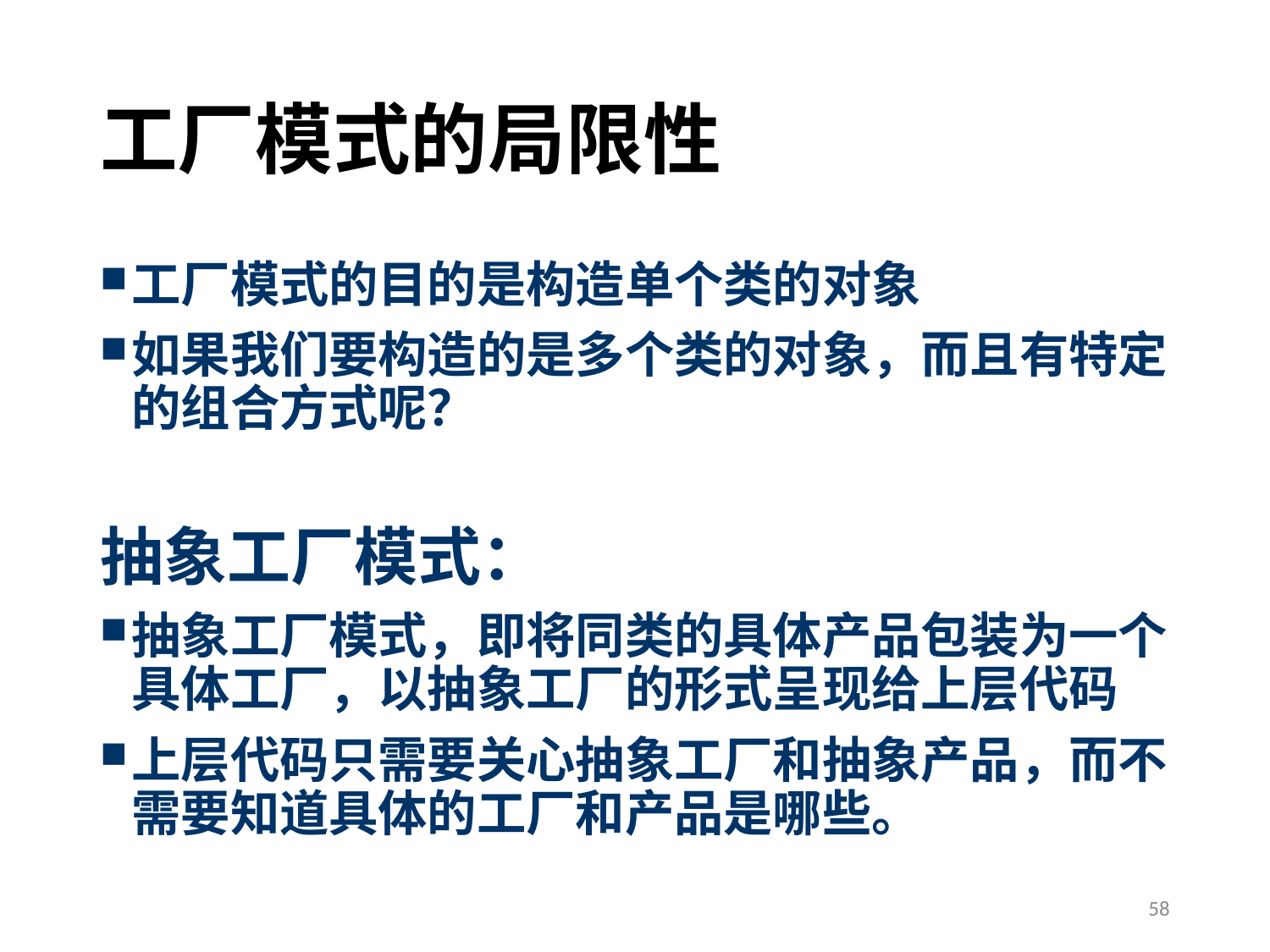

# 工厂模式的局限性
工厂模式的目的是构造单个类的对象
如果我们要构造的是多个类的对象，而且有特定的组合方式呢？

抽象工厂模式：
抽象工厂模式，即将同类的具体产品包装为一个具体工厂，以抽象工厂的形式呈现给上层代码
上层代码只需要关心抽象工厂和抽象产品，而不需要知道具体的工厂和产品是哪些。
58